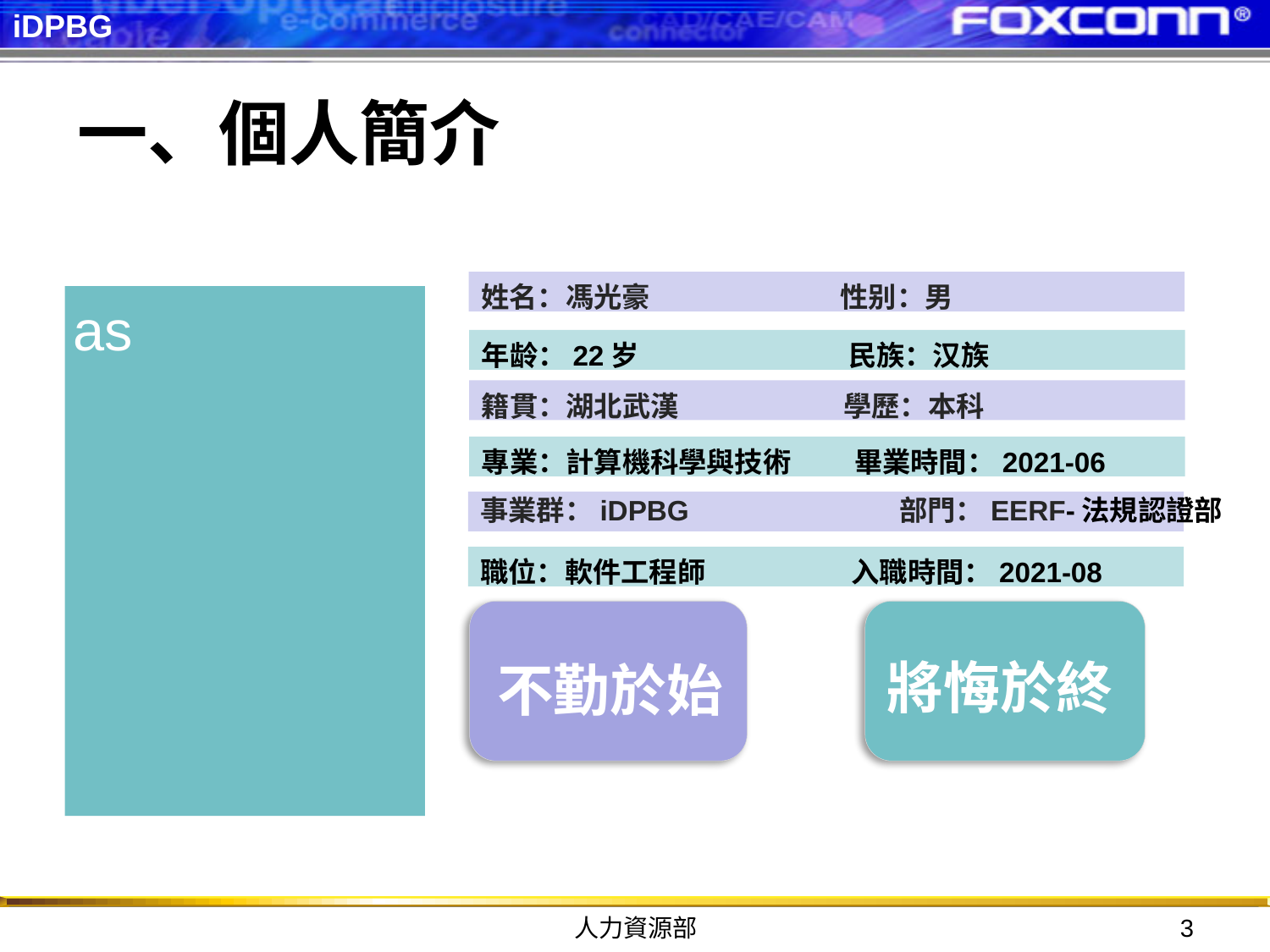

# 一、個人簡介
姓名：馮光豪                              性别：男
as
年龄：22岁                                 民族：汉族
籍貫：湖北武漢                          學歷：本科
專業：計算機科學與技術          畢業時間：2021-06
事業群：iDPBG                          部門：EERF-法規認證部
職位：軟件工程師                       入職時間：2021-08

不勤於始

將悔於終
人力資源部
3